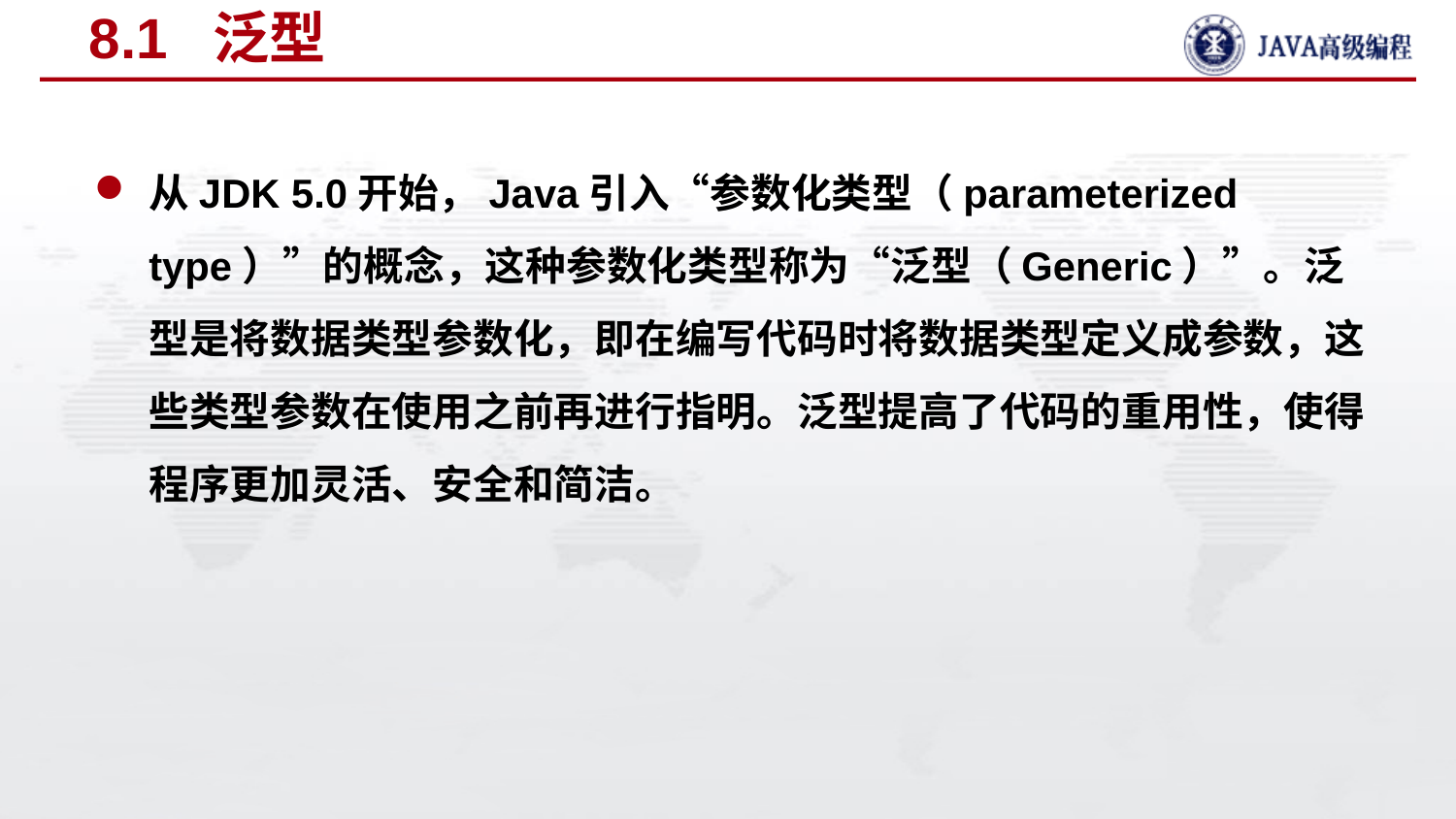

# 8.1  泛型
从JDK 5.0开始，Java引入“参数化类型（parameterized type）”的概念，这种参数化类型称为“泛型（Generic）”。泛型是将数据类型参数化，即在编写代码时将数据类型定义成参数，这些类型参数在使用之前再进行指明。泛型提高了代码的重用性，使得程序更加灵活、安全和简洁。